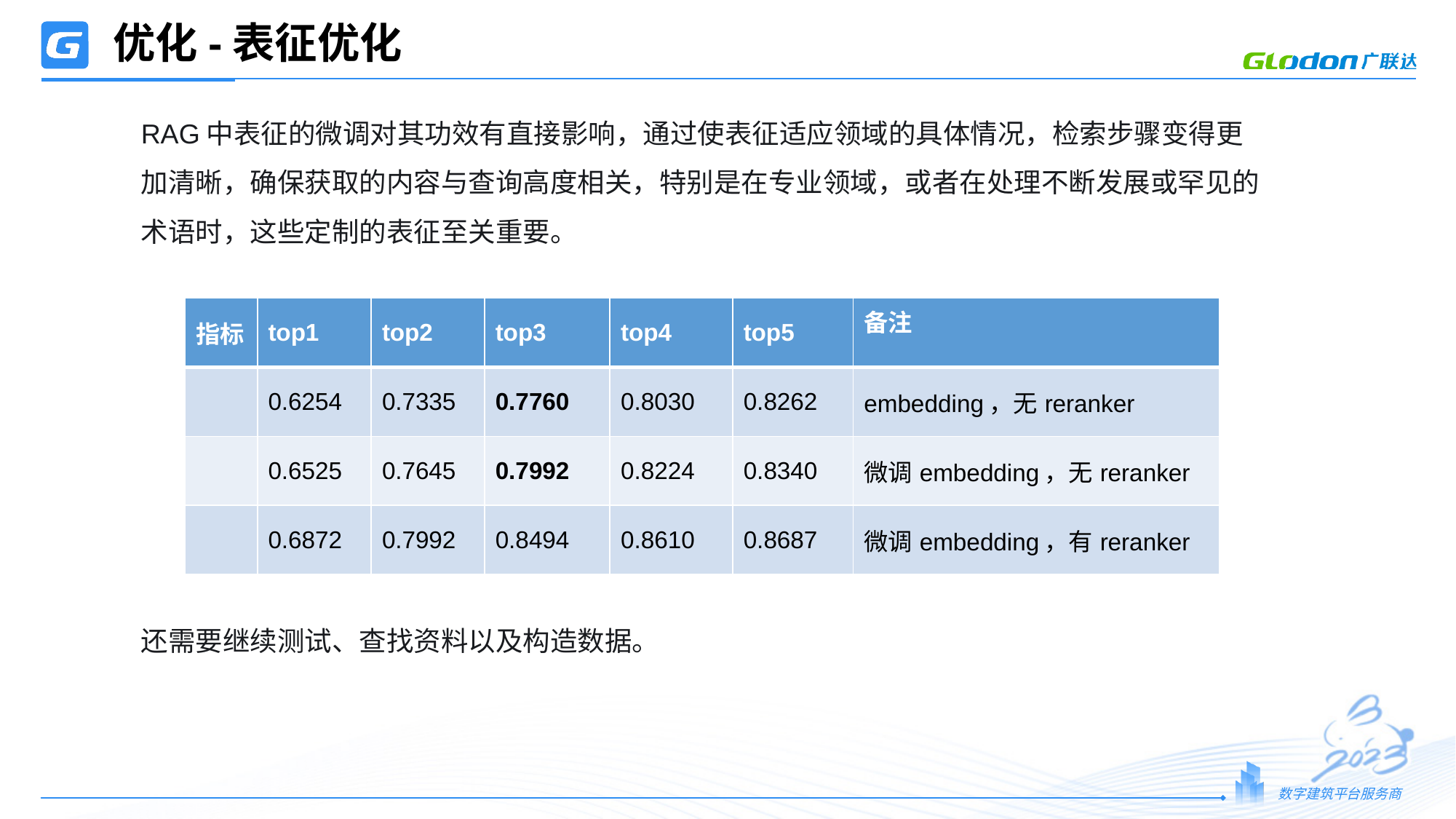

# 优化-表征优化
RAG中表征的微调对其功效有直接影响，通过使表征适应领域的具体情况，检索步骤变得更加清晰，确保获取的内容与查询高度相关，特别是在专业领域，或者在处理不断发展或罕见的术语时，这些定制的表征至关重要。
| 指标 | top1 | top2 | top3 | top4 | top5 | 备注 |
| --- | --- | --- | --- | --- | --- | --- |
|  | 0.6254 | 0.7335 | 0.7760 | 0.8030 | 0.8262 | embedding，无reranker |
|  | 0.6525 | 0.7645 | 0.7992 | 0.8224 | 0.8340 | 微调embedding，无reranker |
|  | 0.6872 | 0.7992 | 0.8494 | 0.8610 | 0.8687 | 微调embedding，有reranker |
还需要继续测试、查找资料以及构造数据。